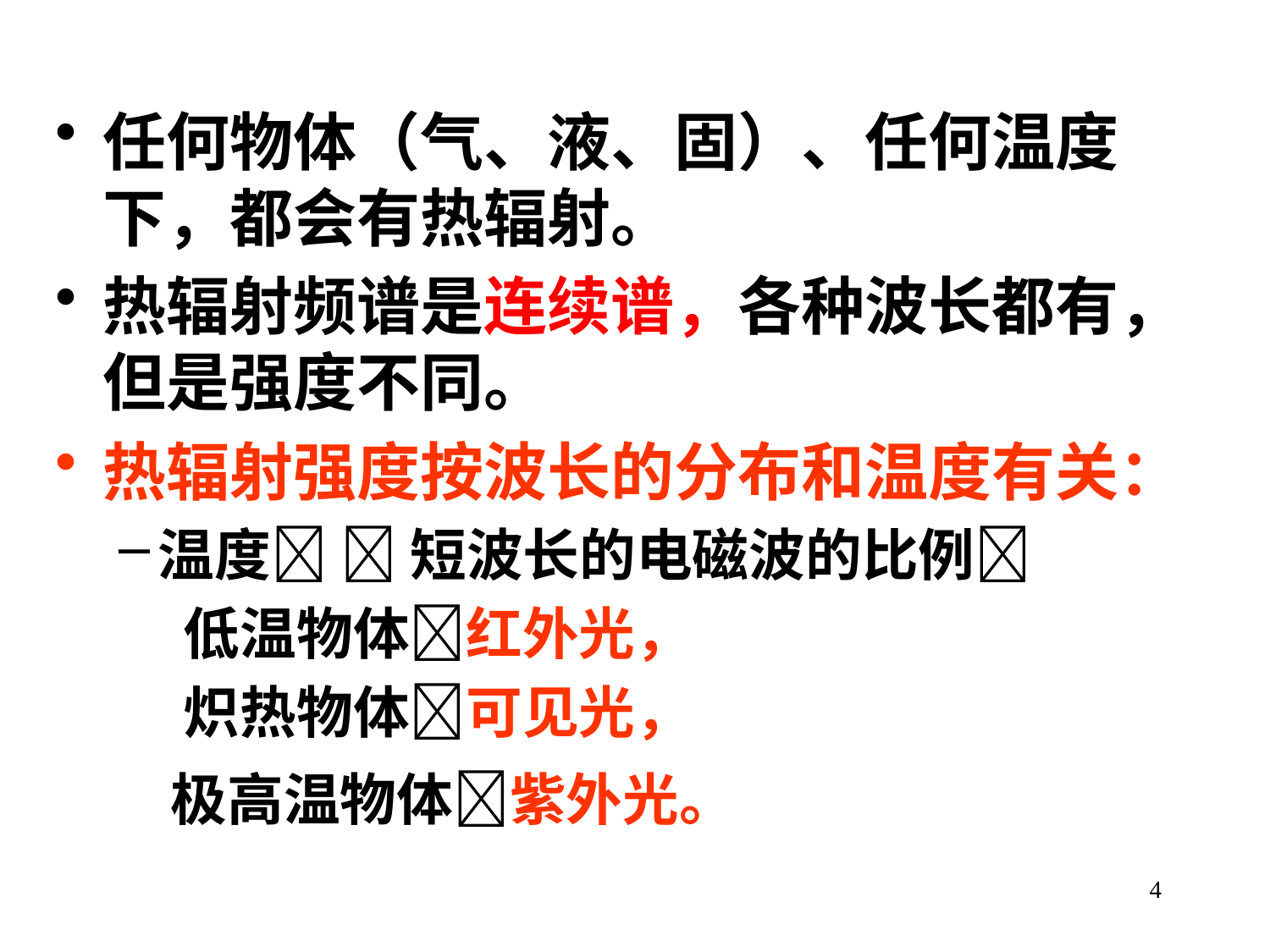

任何物体（气、液、固）、任何温度下，都会有热辐射。
热辐射频谱是连续谱，各种波长都有，但是强度不同。
热辐射强度按波长的分布和温度有关：
温度↑ → 短波长的电磁波的比例↑
    低温物体→红外光，
    炽热物体→可见光，
   极高温物体→紫外光。

4